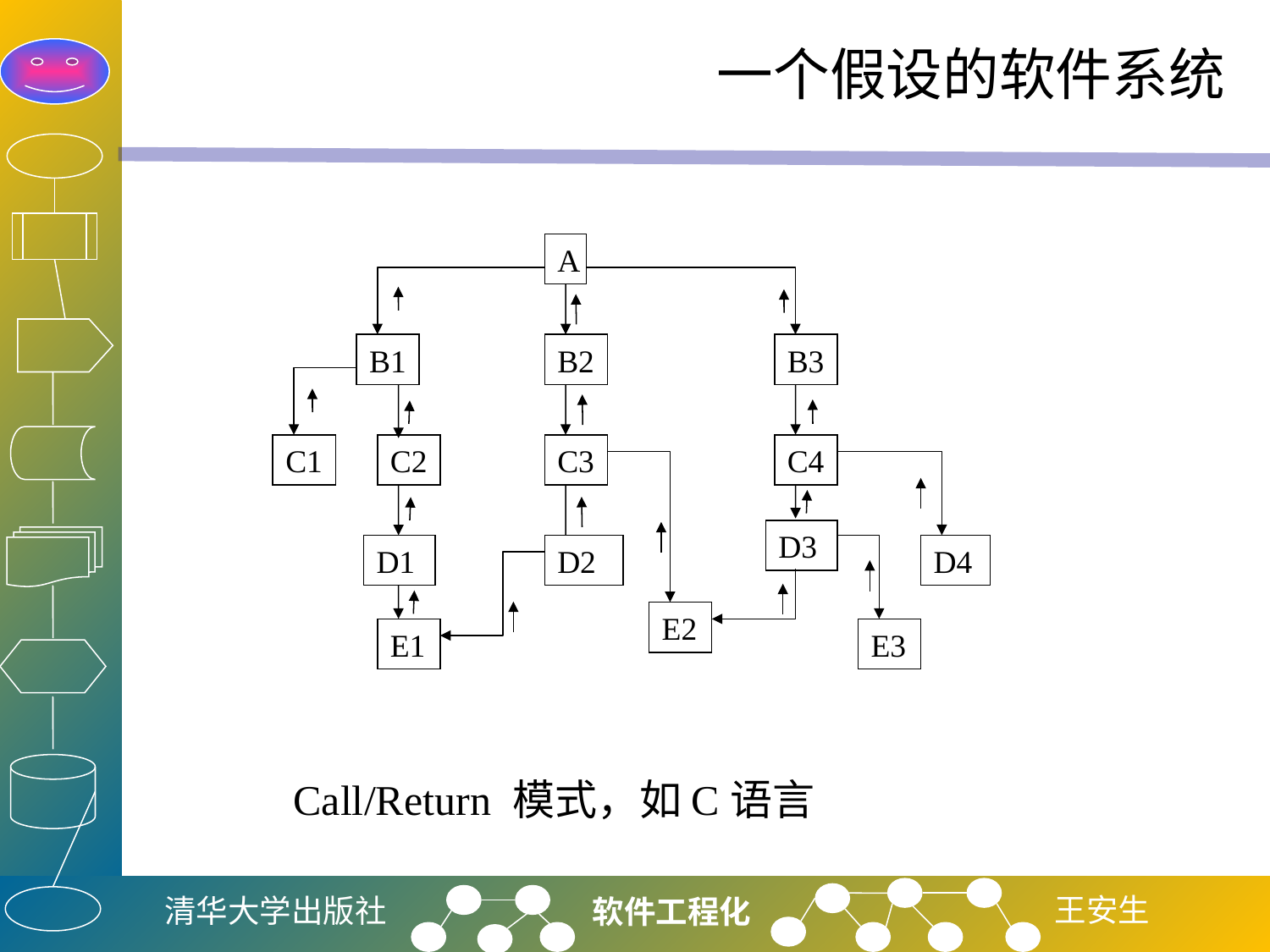

# 一个假设的软件系统
A

B1
B2
B3

C1
C2
C3
C4

D3
D1
D2

D4

E2
E1
E3

Call/Return 模式，如C语言